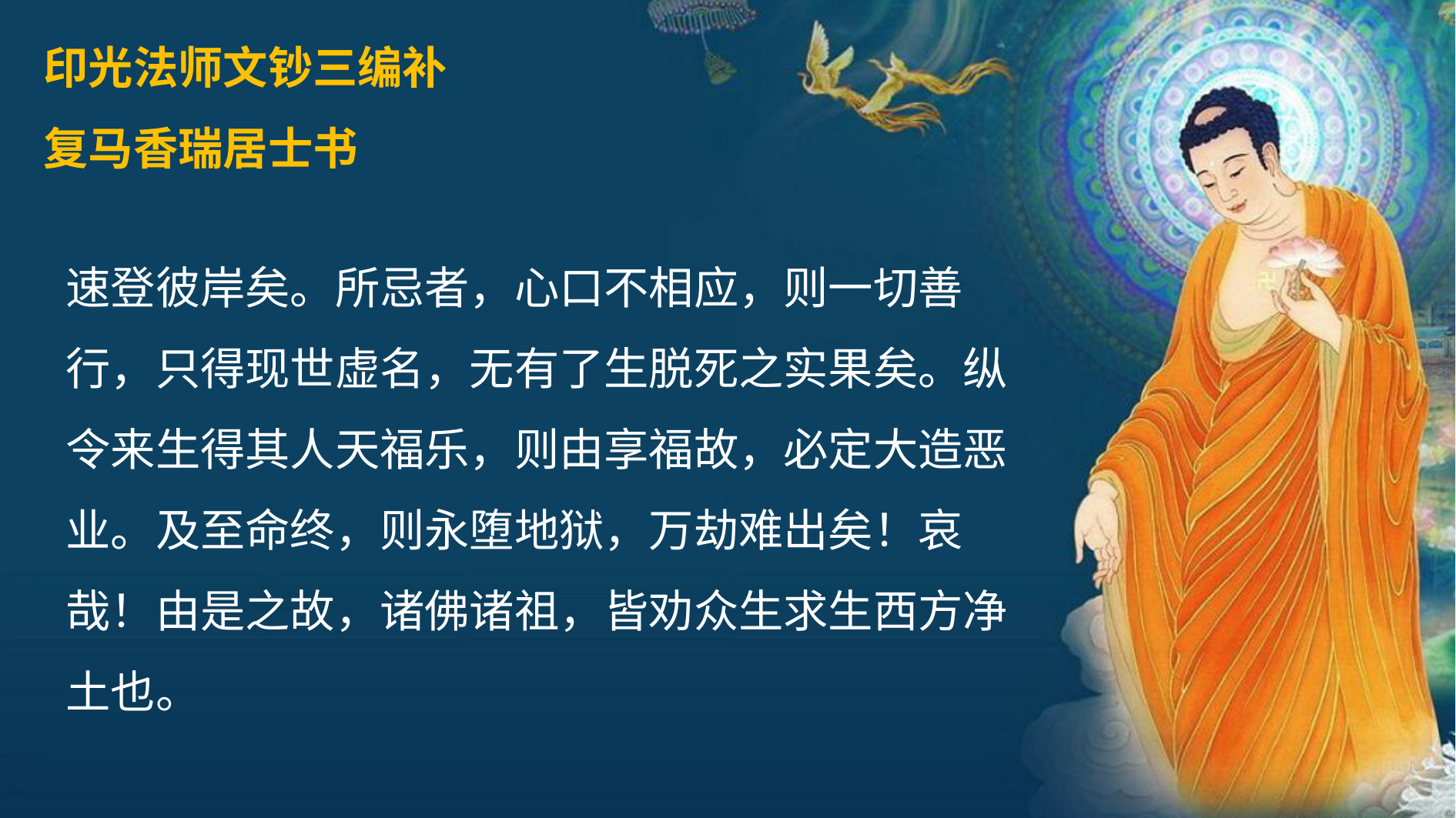

印光法师文钞三编补
复马香瑞居士书
速登彼岸矣。所忌者，心口不相应，则一切善行，只得现世虚名，无有了生脱死之实果矣。纵令来生得其人天福乐，则由享福故，必定大造恶业。及至命终，则永堕地狱，万劫难出矣！哀哉！由是之故，诸佛诸祖，皆劝众生求生西方净土也。